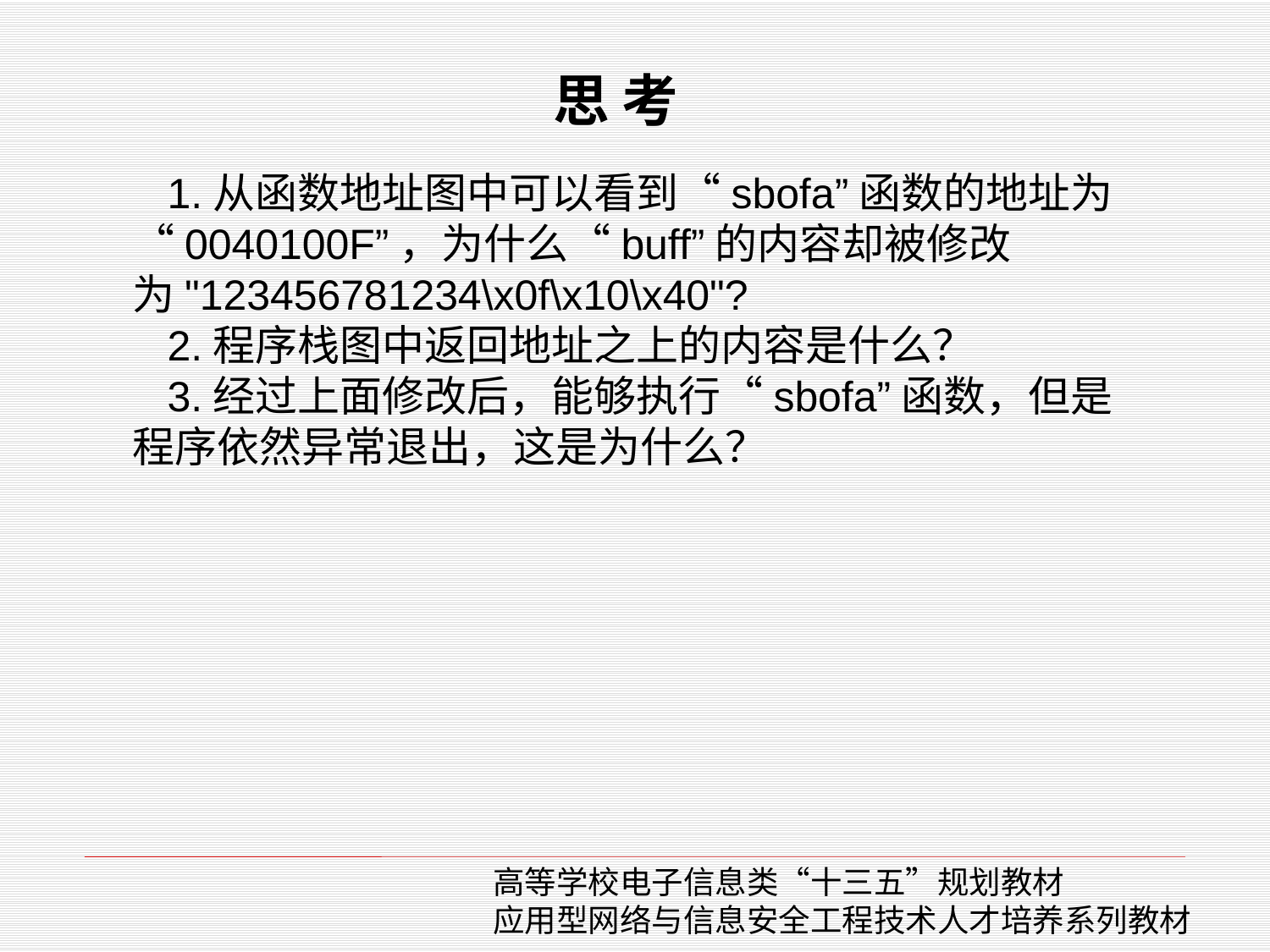

思 考
1.从函数地址图中可以看到“sbofa”函数的地址为“0040100F”，为什么“buff”的内容却被修改为"123456781234\x0f\x10\x40"?
2.程序栈图中返回地址之上的内容是什么？
3.经过上面修改后，能够执行“sbofa”函数，但是程序依然异常退出，这是为什么？

高等学校电子信息类“十三五”规划教材
应用型网络与信息安全工程技术人才培养系列教材